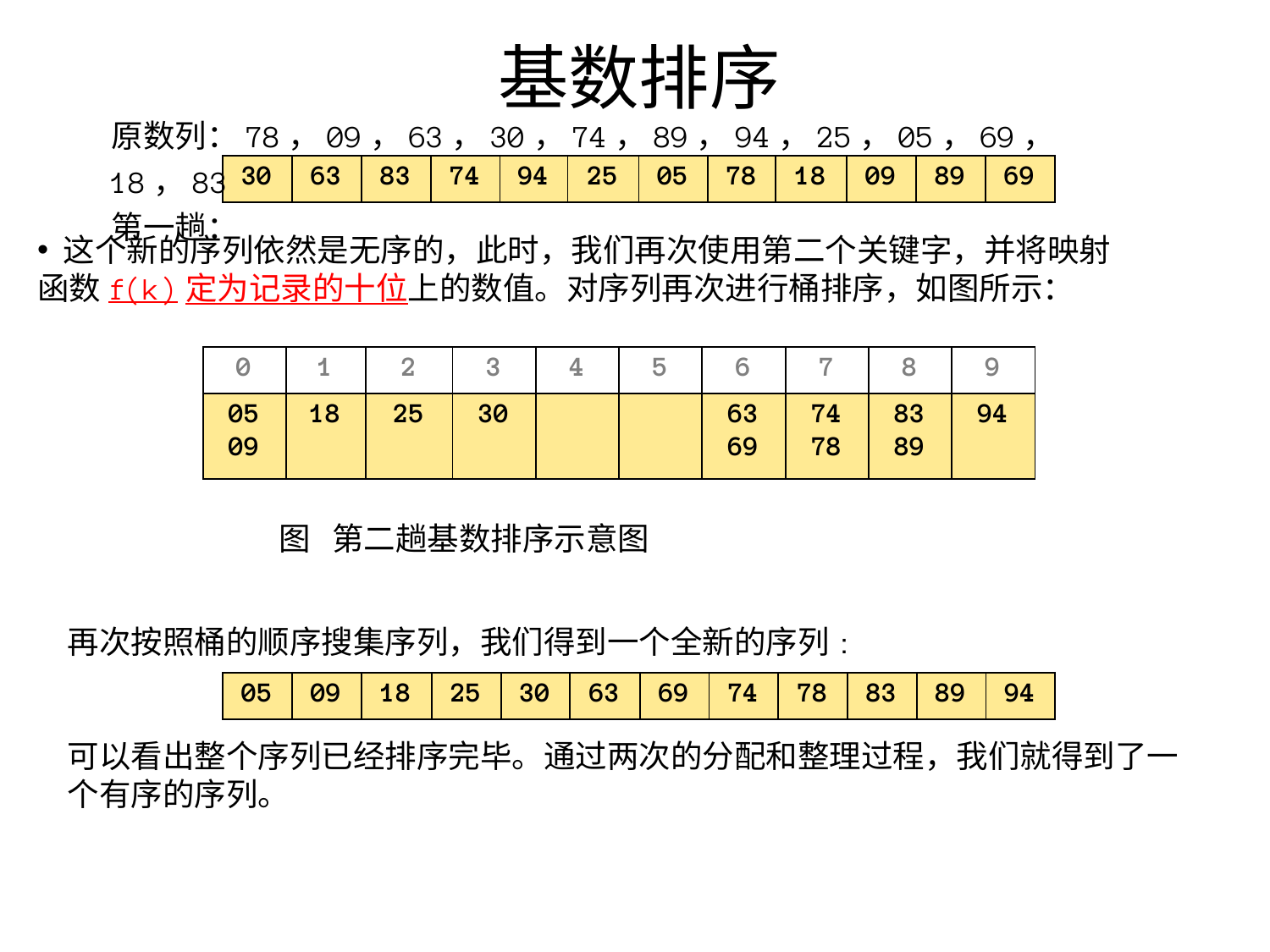

# 基数排序
原数列：78，09，63，30，74，89，94，25，05，69，18，83
第一趟：
| 30 | 63 | 83 | 74 | 94 | 25 | 05 | 78 | 18 | 09 | 89 | 69 |
| --- | --- | --- | --- | --- | --- | --- | --- | --- | --- | --- | --- |

 这个新的序列依然是无序的，此时，我们再次使用第二个关键字，并将映射函数f(k)定为记录的十位上的数值。对序列再次进行桶排序，如图所示：
| 0 | 1 | 2 | 3 | 4 | 5 | 6 | 7 | 8 | 9 |
| --- | --- | --- | --- | --- | --- | --- | --- | --- | --- |
| 05 09 | 18 | 25 | 30 |  |  | 63 69 | 74 78 | 83 89 | 94 |
图   第二趟基数排序示意图

再次按照桶的顺序搜集序列，我们得到一个全新的序列:

可以看出整个序列已经排序完毕。通过两次的分配和整理过程，我们就得到了一个有序的序列。
| 05 | 09 | 18 | 25 | 30 | 63 | 69 | 74 | 78 | 83 | 89 | 94 |
| --- | --- | --- | --- | --- | --- | --- | --- | --- | --- | --- | --- |